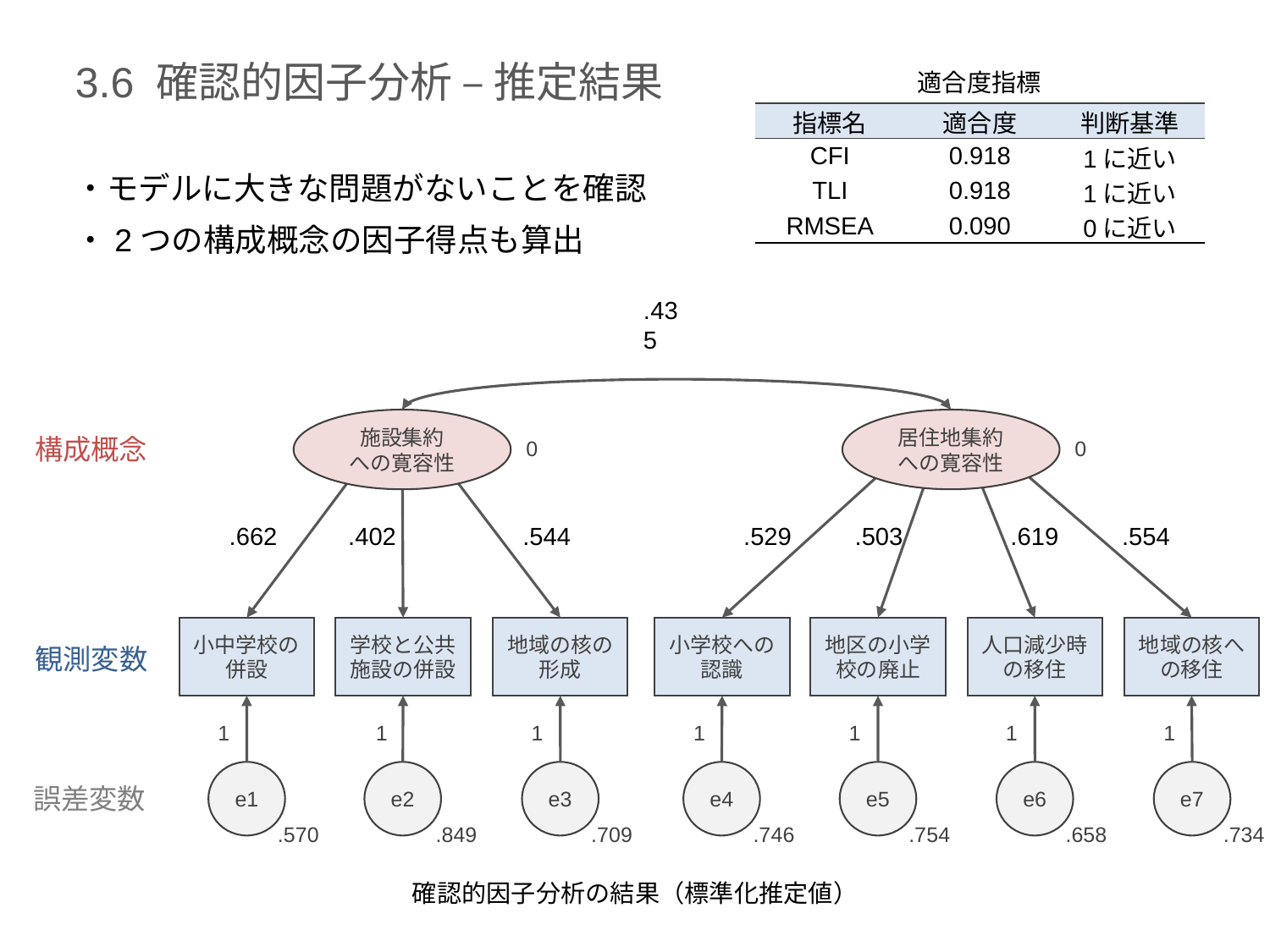

# 3.6 確認的因子分析 – 推定結果
適合度指標
| 指標名 | 適合度 | 判断基準 |
| --- | --- | --- |
| CFI | 0.918 | 1に近い |
| TLI | 0.918 | 1に近い |
| RMSEA | 0.090 | 0に近い |
・モデルに大きな問題がないことを確認
・2つの構成概念の因子得点も算出

.435
施設集約
への寛容性
居住地集約
への寛容性
構成概念
0
0
.662
.402
.544
.529
.503
.619
.554
小中学校の併設
学校と公共施設の併設
地域の核の
形成
小学校への
認識
地区の小学校の廃止
人口減少時の移住
地域の核への移住
観測変数
1
1
1
1
1
1
1
e1
e2
e3
e4
e5
e6
e7
誤差変数
.570
.849
.709
.746
.754
.658
.734
確認的因子分析の結果（標準化推定値）